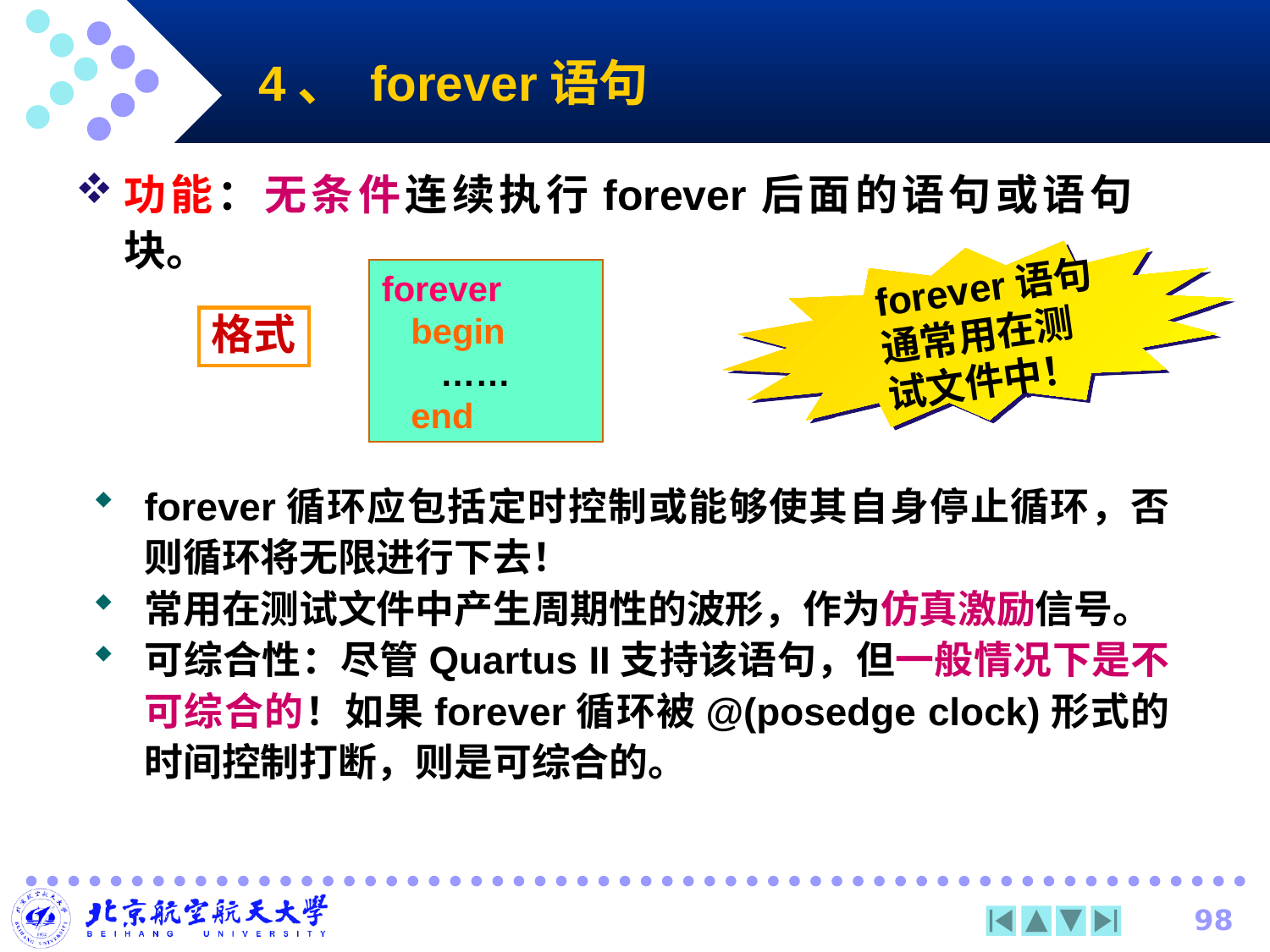

# 4、 forever语句

功能：无条件连续执行forever后面的语句或语句块。
forever语句通常用在测试文件中！
forever
   begin
      ……
   end
格式
forever循环应包括定时控制或能够使其自身停止循环，否则循环将无限进行下去！
常用在测试文件中产生周期性的波形，作为仿真激励信号。
可综合性：尽管Quartus II支持该语句，但一般情况下是不可综合的！如果forever循环被@(posedge clock)形式的时间控制打断，则是可综合的。
98